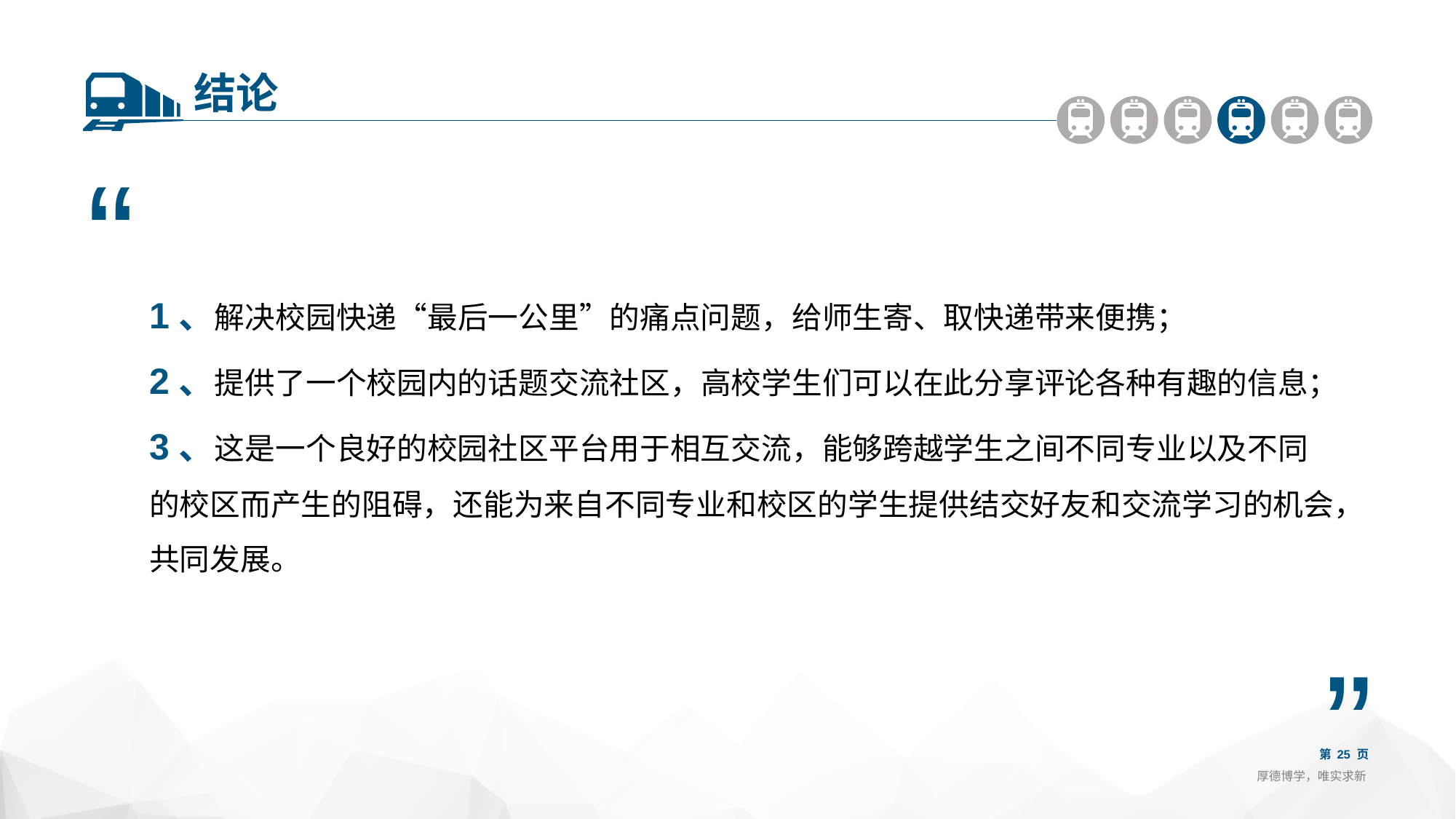

结论
“
1、解决校园快递“最后一公里”的痛点问题，给师生寄、取快递带来便携；
2、提供了一个校园内的话题交流社区，高校学生们可以在此分享评论各种有趣的信息；
3、这是一个良好的校园社区平台用于相互交流，能够跨越学生之间不同专业以及不同的校区而产生的阻碍，还能为来自不同专业和校区的学生提供结交好友和交流学习的机会，共同发展。

”
第 25 页
厚德博学，唯实求新